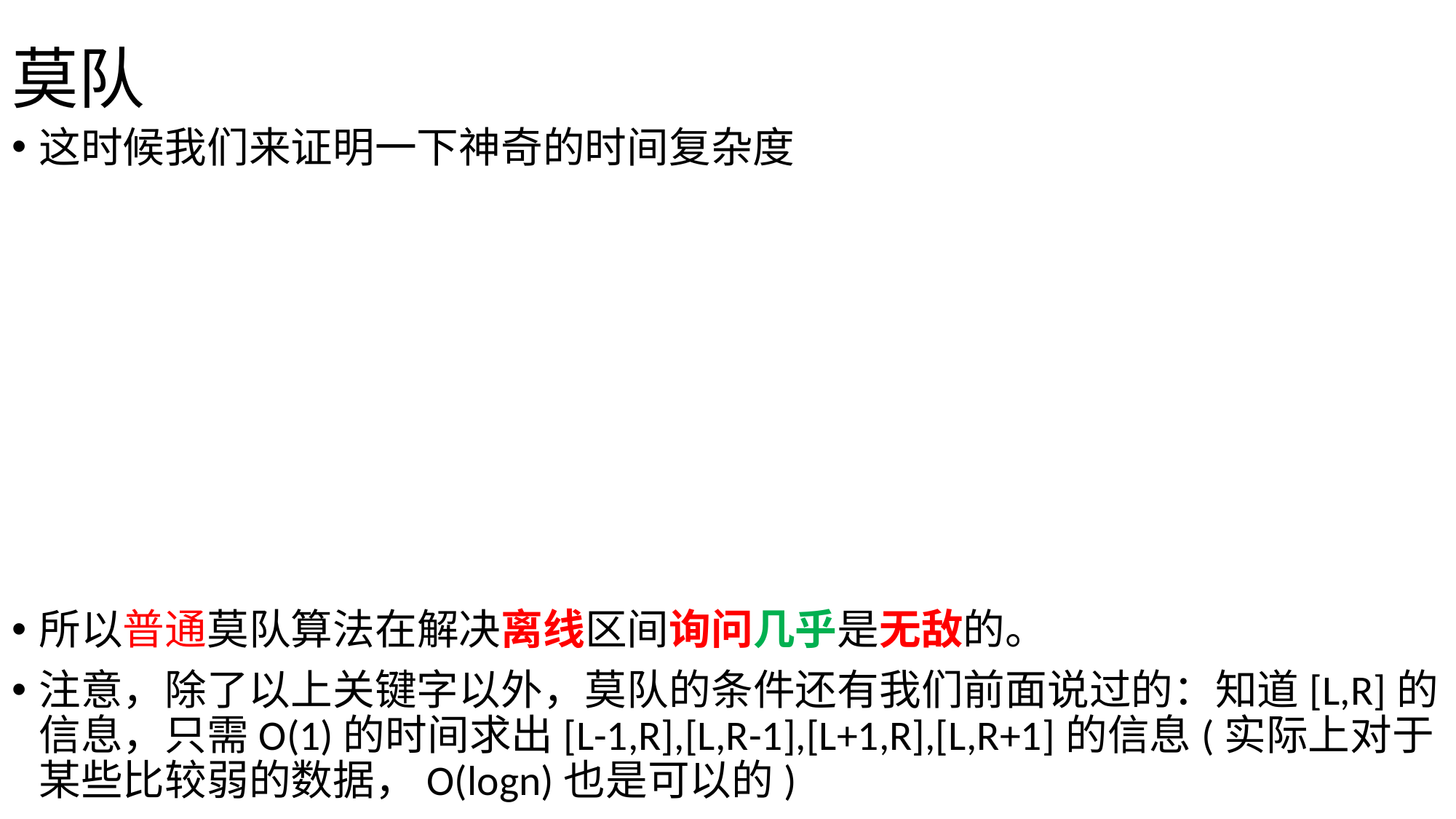

# 莫队
这时候我们来证明一下神奇的时间复杂度

所以普通莫队算法在解决离线区间询问几乎是无敌的。
注意，除了以上关键字以外，莫队的条件还有我们前面说过的：知道[L,R]的信息，只需O(1)的时间求出[L-1,R],[L,R-1],[L+1,R],[L,R+1]的信息(实际上对于某些比较弱的数据，O(logn)也是可以的)